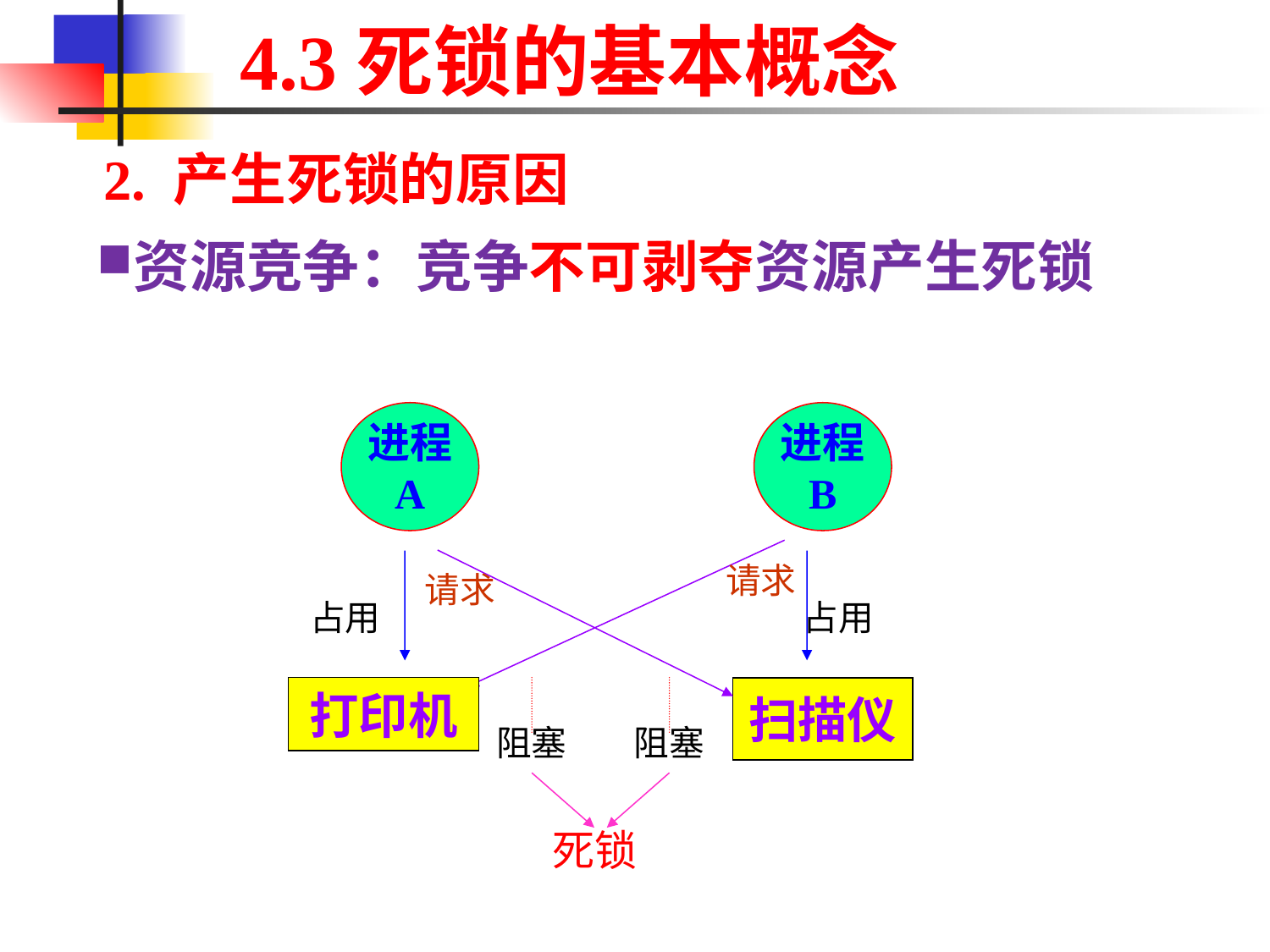

# 4.3死锁的基本概念
2. 产生死锁的原因
资源竞争：竞争不可剥夺资源产生死锁
进程
A
进程
B

请求

请求

占用

占用
打印机

阻塞

阻塞
扫描仪

死锁